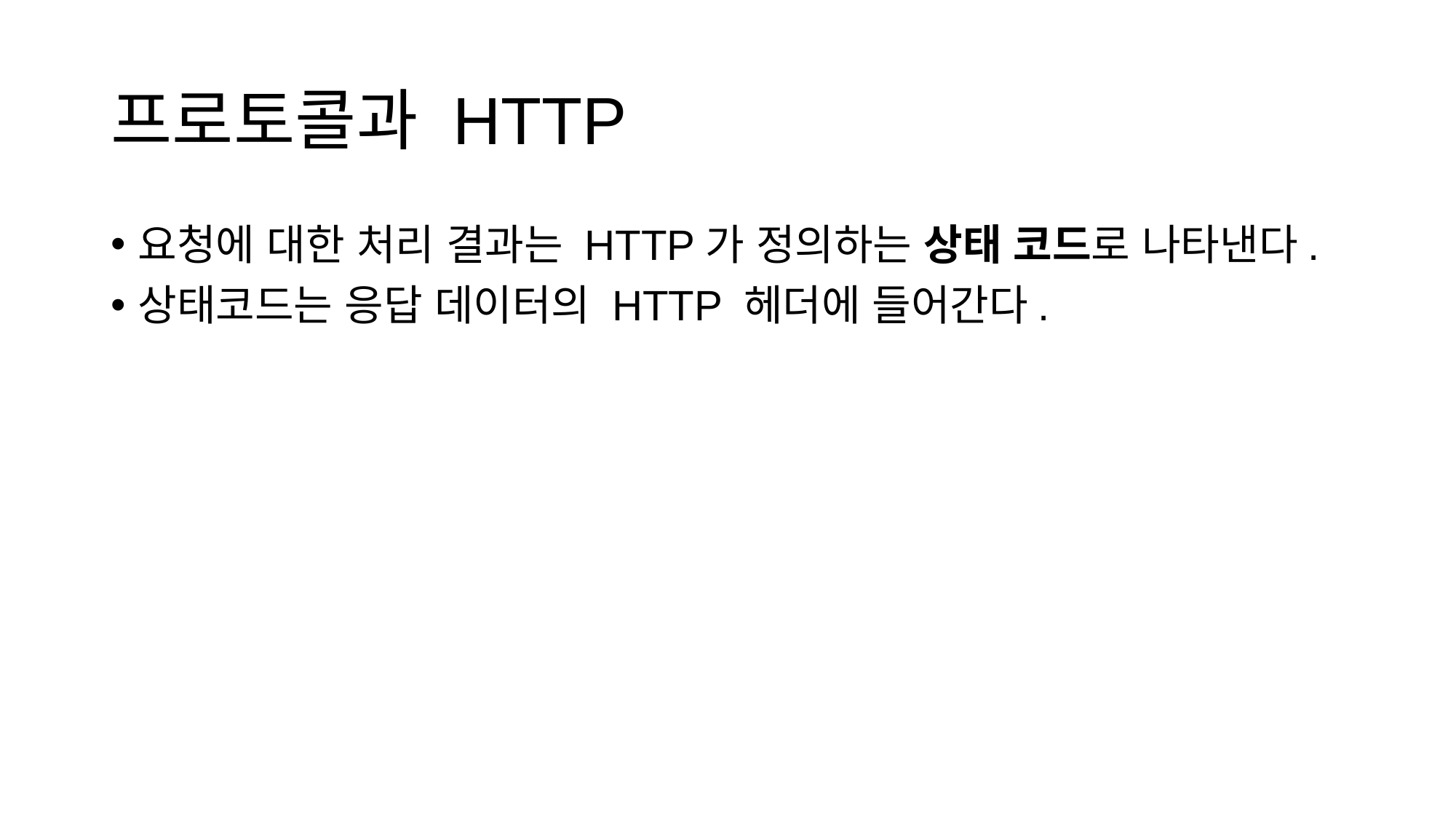

# 프로토콜과 HTTP
요청에 대한 처리 결과는 HTTP가 정의하는 상태 코드로 나타낸다.
상태코드는 응답 데이터의 HTTP 헤더에 들어간다.